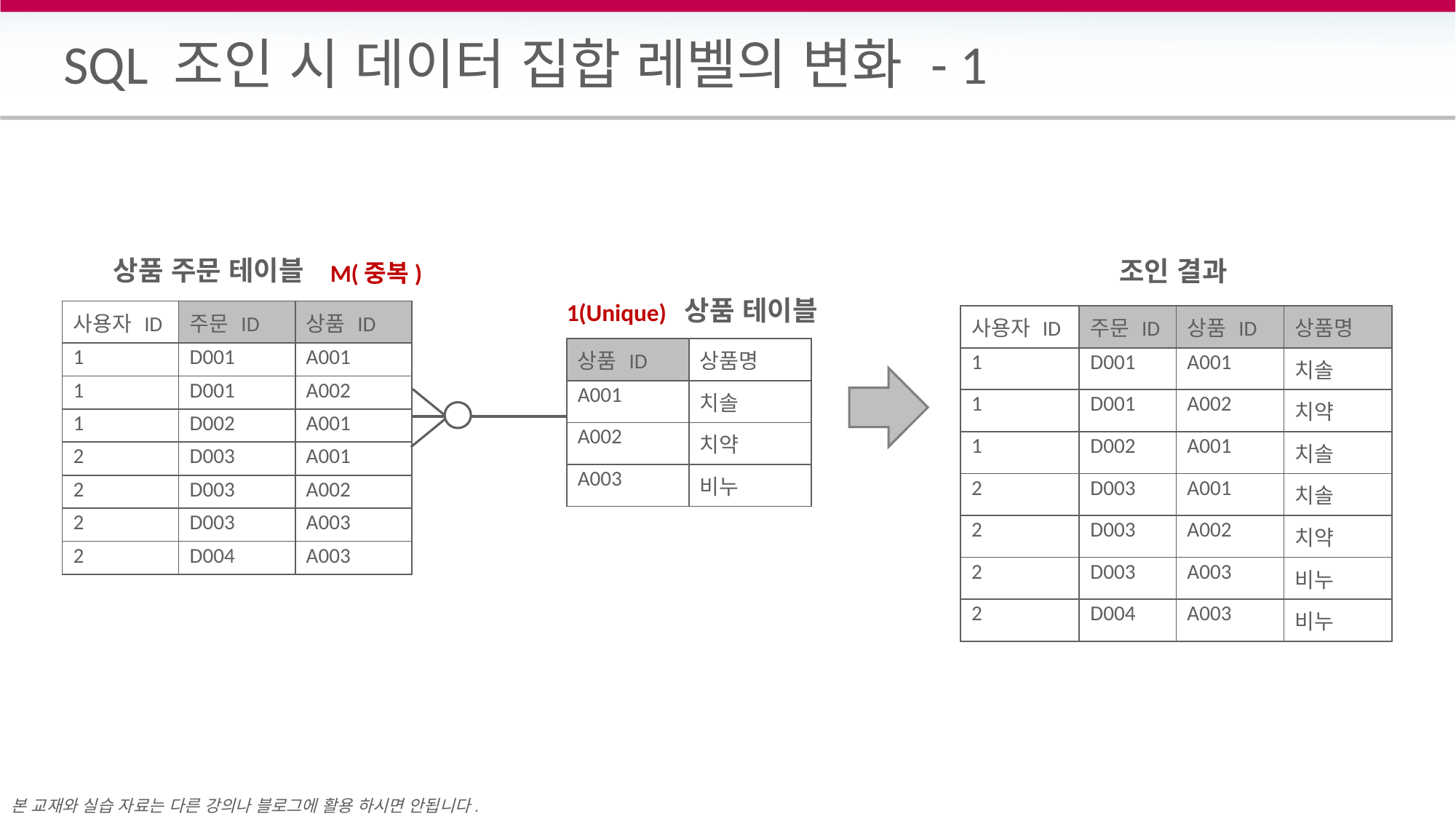

# SQL 조인 시 데이터 집합 레벨의 변화 - 1
상품 주문 테이블
조인 결과
M(중복)
상품 테이블
1(Unique)
| 사용자 ID | 주문 ID | 상품 ID |
| --- | --- | --- |
| 1 | D001 | A001 |
| 1 | D001 | A002 |
| 1 | D002 | A001 |
| 2 | D003 | A001 |
| 2 | D003 | A002 |
| 2 | D003 | A003 |
| 2 | D004 | A003 |
| 사용자 ID | 주문 ID | 상품 ID | 상품명 |
| --- | --- | --- | --- |
| 1 | D001 | A001 | 치솔 |
| 1 | D001 | A002 | 치약 |
| 1 | D002 | A001 | 치솔 |
| 2 | D003 | A001 | 치솔 |
| 2 | D003 | A002 | 치약 |
| 2 | D003 | A003 | 비누 |
| 2 | D004 | A003 | 비누 |
| 상품 ID | 상품명 |
| --- | --- |
| A001 | 치솔 |
| A002 | 치약 |
| A003 | 비누 |